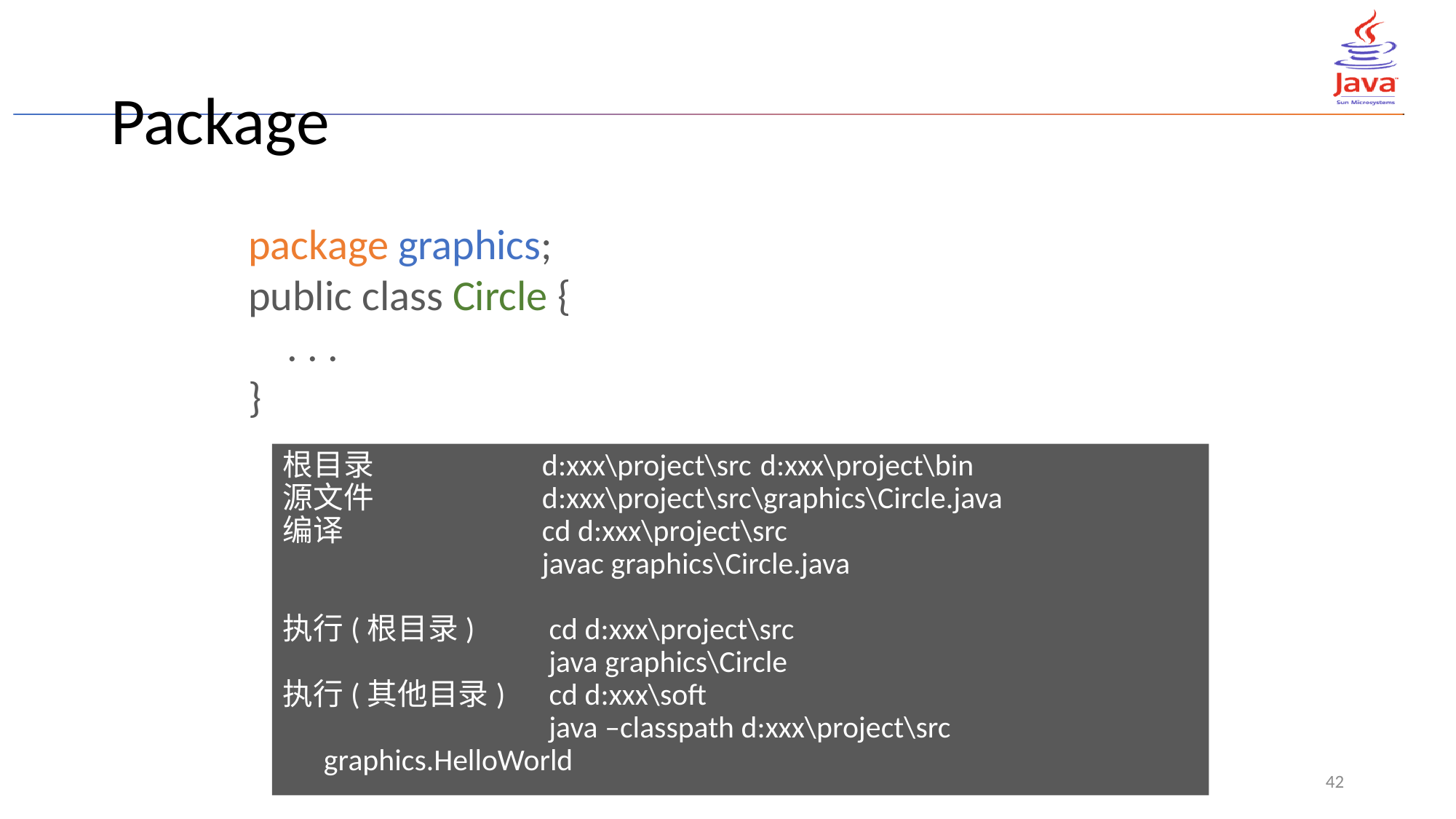

# Package
package graphics;
public class Circle {
    . . .
}
根目录		d:xxx\project\src	d:xxx\project\bin
源文件		d:xxx\project\src\graphics\Circle.java
编译		cd d:xxx\project\src
			javac graphics\Circle.java

执行(根目录)  	 cd d:xxx\project\src
			 java graphics\Circle
执行(其他目录)	 cd d:xxx\soft
			 java –classpath d:xxx\project\src  graphics.HelloWorld
42